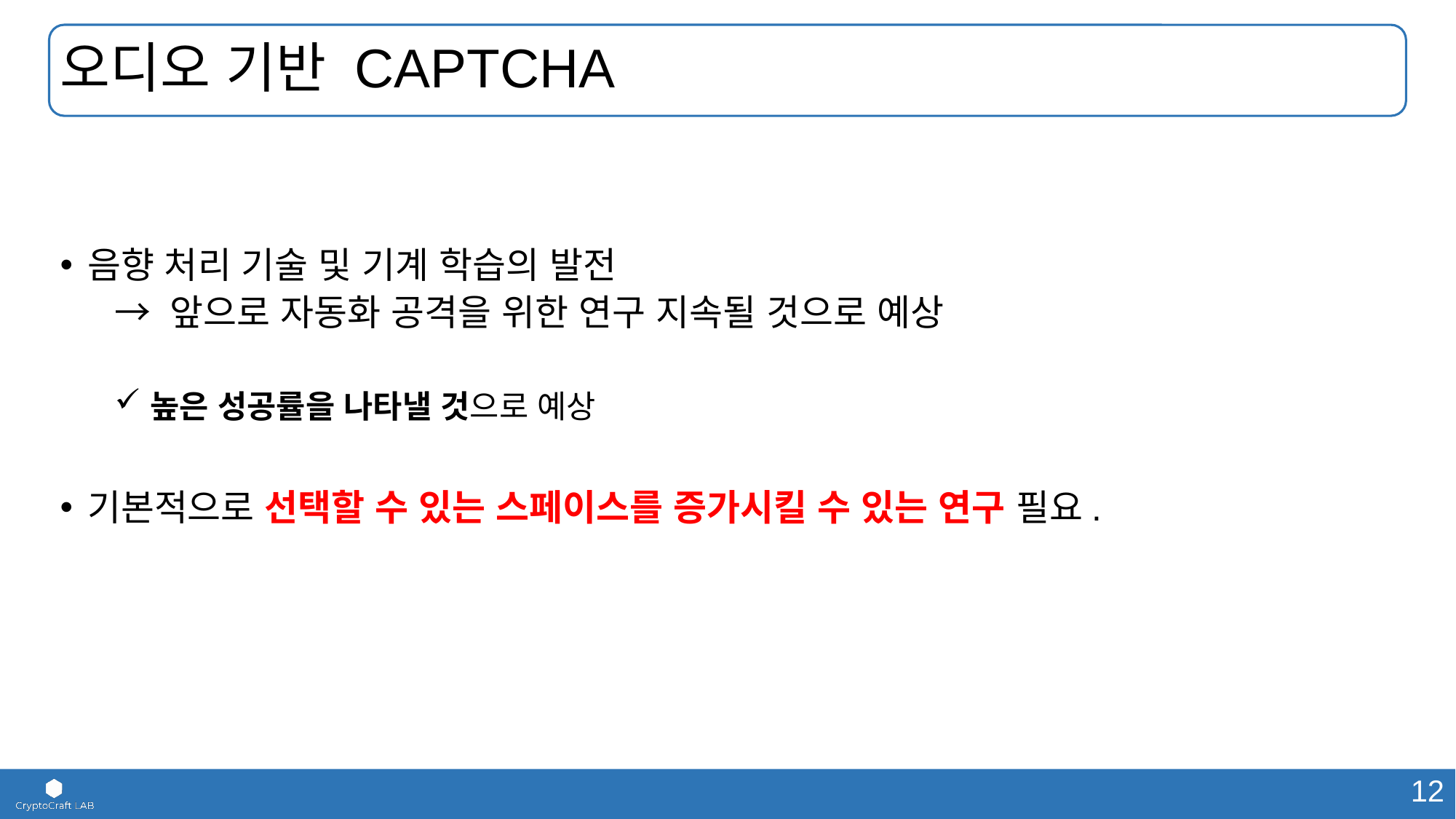

# 오디오 기반 CAPTCHA

음향 처리 기술 및 기계 학습의 발전
→ 앞으로 자동화 공격을 위한 연구 지속될 것으로 예상

높은 성공률을 나타낼 것으로 예상

기본적으로 선택할 수 있는 스페이스를 증가시킬 수 있는 연구 필요.